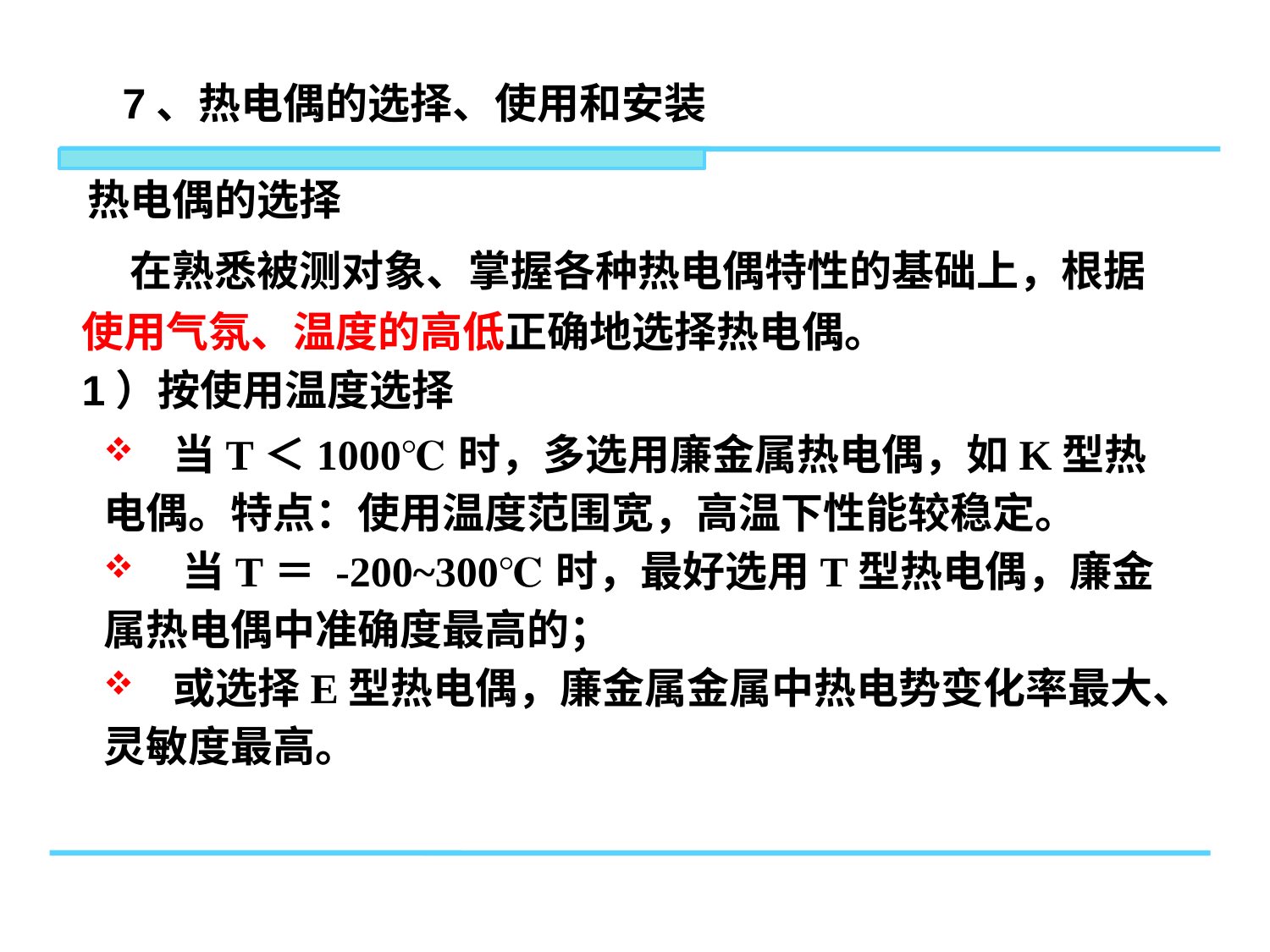

7、热电偶的选择、使用和安装
热电偶的选择
    在熟悉被测对象、掌握各种热电偶特性的基础上，根据使用气氛、温度的高低正确地选择热电偶。
1）按使用温度选择
   当T＜1000℃时，多选用廉金属热电偶，如K型热电偶。特点：使用温度范围宽，高温下性能较稳定。
    当T＝ -200~300℃时，最好选用T型热电偶，廉金属热电偶中准确度最高的；
   或选择E型热电偶，廉金属金属中热电势变化率最大、灵敏度最高。